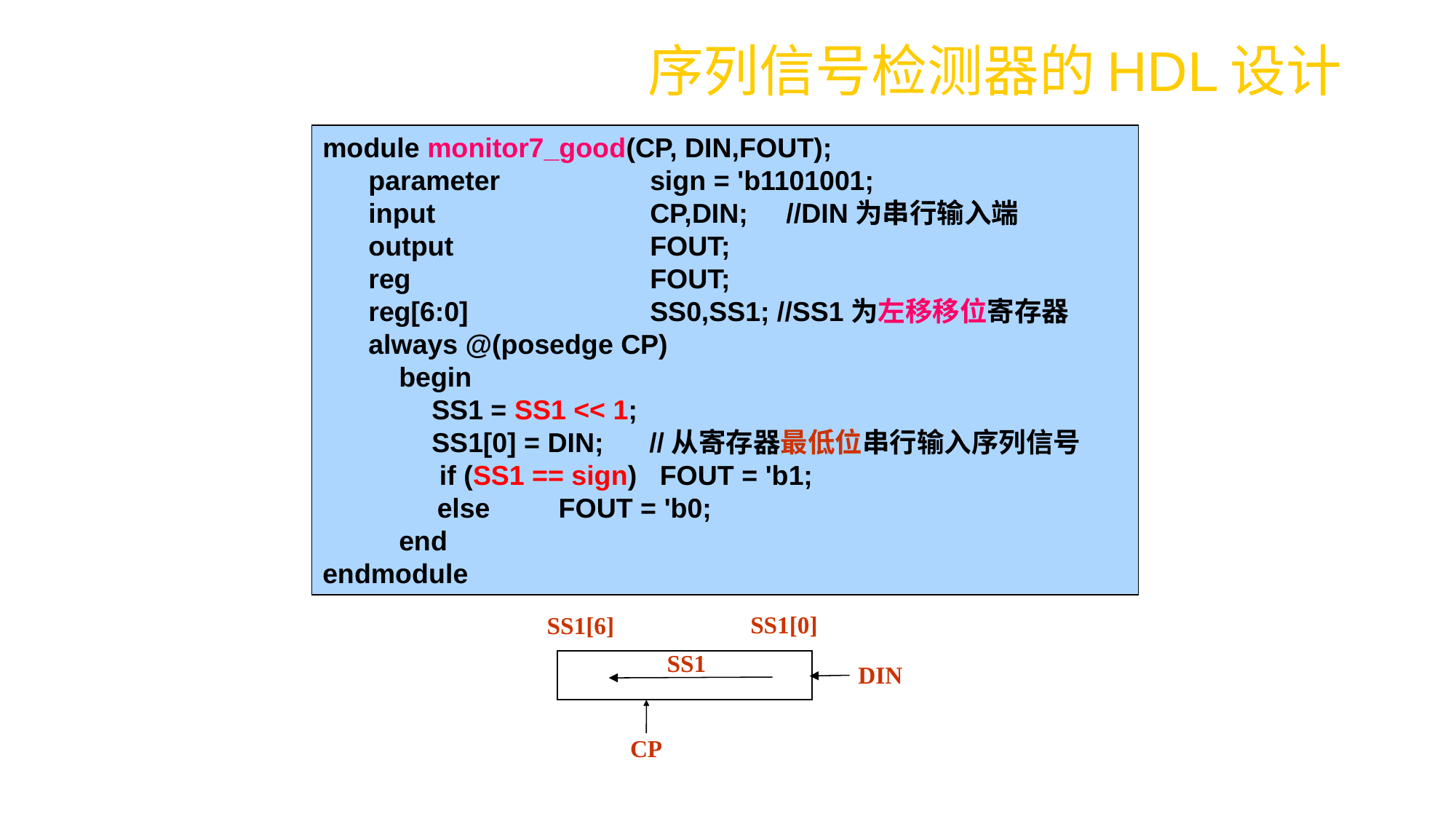

序列信号检测器的HDL设计
module monitor7_good(CP, DIN,FOUT);
      parameter		sign = 'b1101001;
      input 	 	CP,DIN;     //DIN为串行输入端
      output 		FOUT;
      reg			FOUT;
      reg[6:0] 		SS0,SS1; //SS1为左移移位寄存器
      always @(posedge CP)
          begin
	SS1 = SS1 << 1;
	SS1[0] = DIN;      //从寄存器最低位串行输入序列信号
	 if (SS1 == sign)   FOUT = 'b1;
               else         FOUT = 'b0;
          end
endmodule
SS1[0]
SS1[6]
SS1

DIN

CP